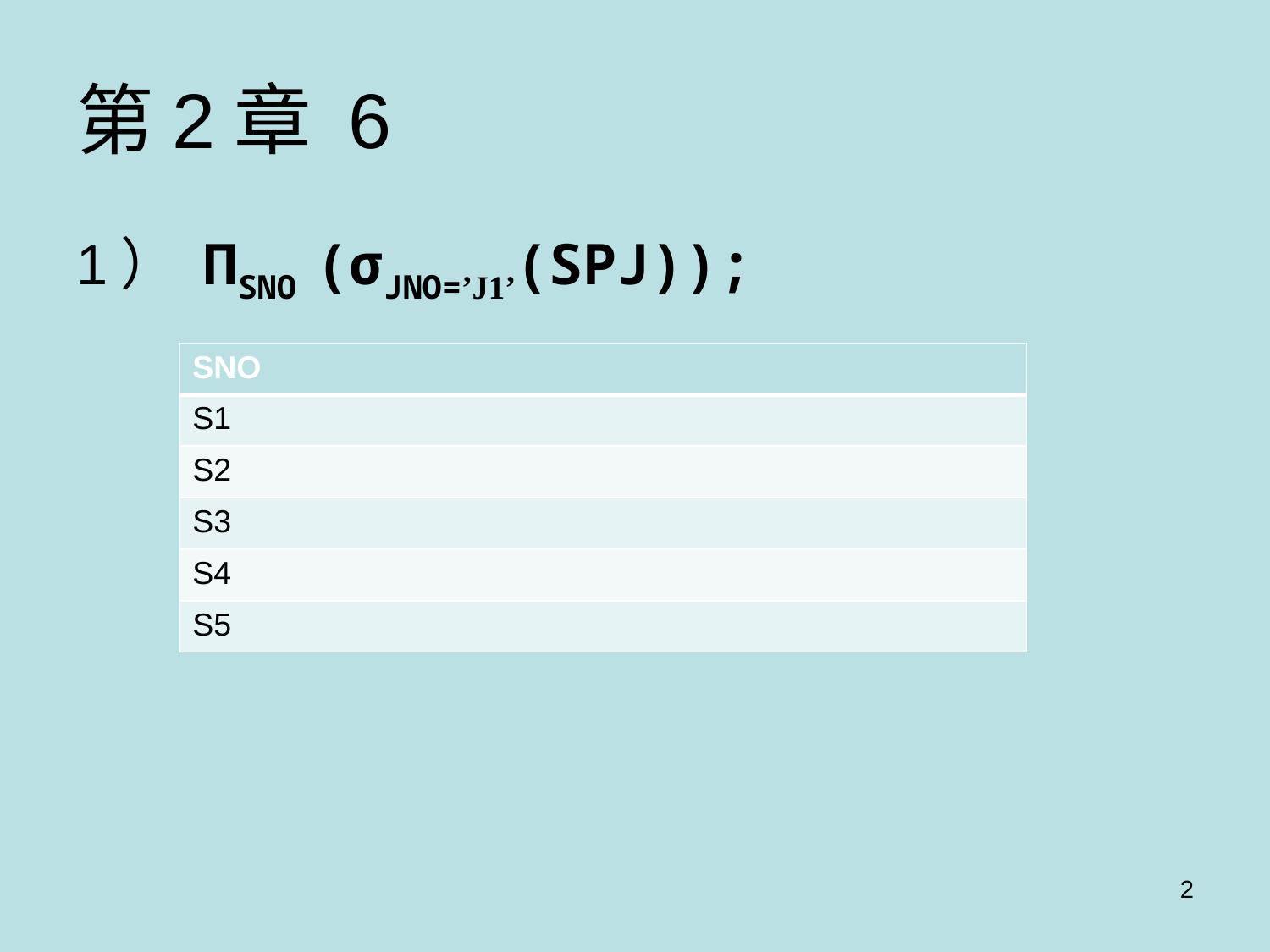

# 第2章 6
1） ПSNO (σJNO=’J1’(SPJ));
| SNO |
| --- |
| S1 |
| S2 |
| S3 |
| S4 |
| S5 |
2